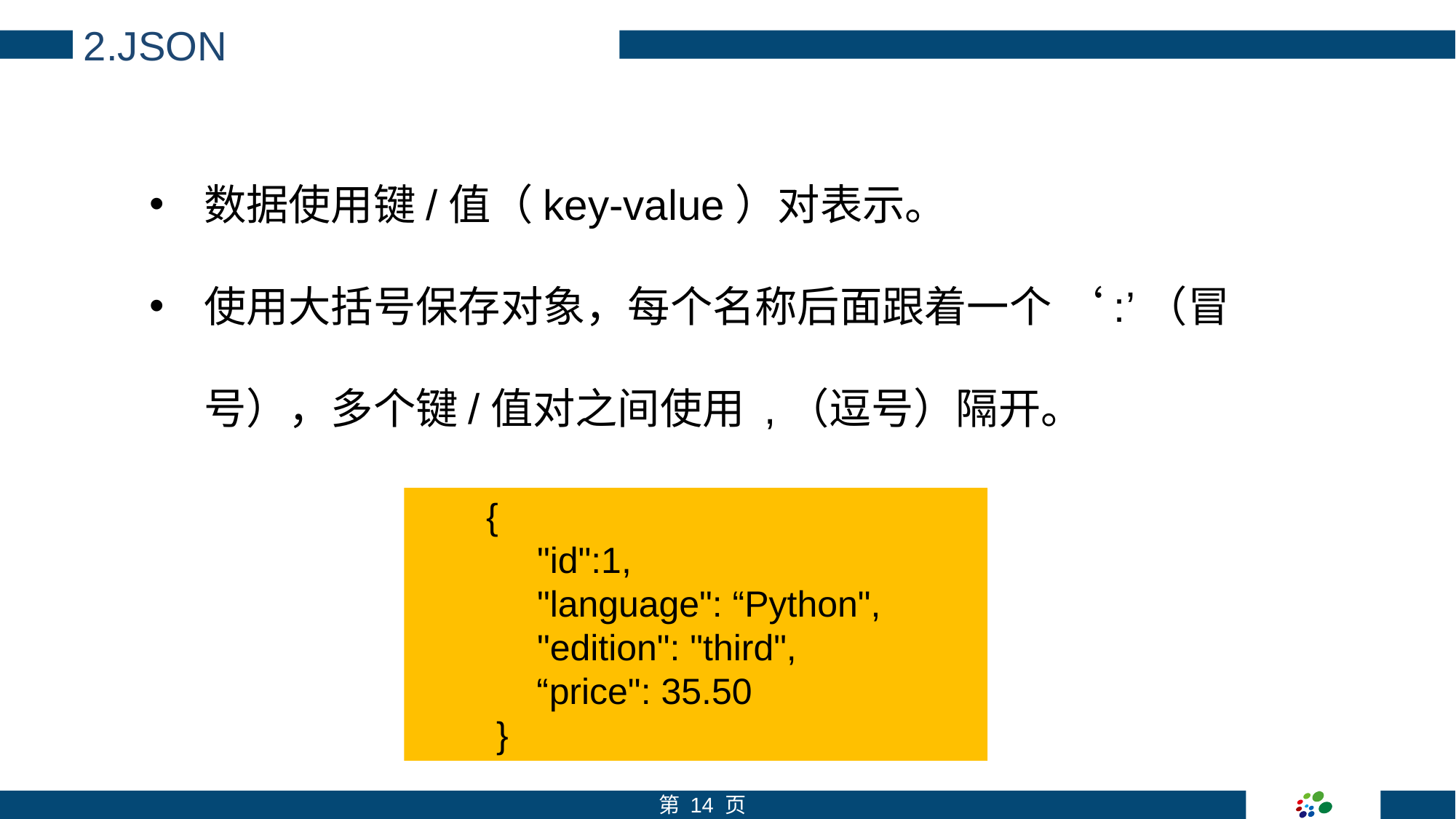

2.JSON
数据使用键/值（key-value）对表示。
使用大括号保存对象，每个名称后面跟着一个 ‘:’（冒号），多个键/值对之间使用 ,（逗号）隔开。
       {
            "id":1,
            "language": “Python",
            "edition": "third",
            “price": 35.50
        }